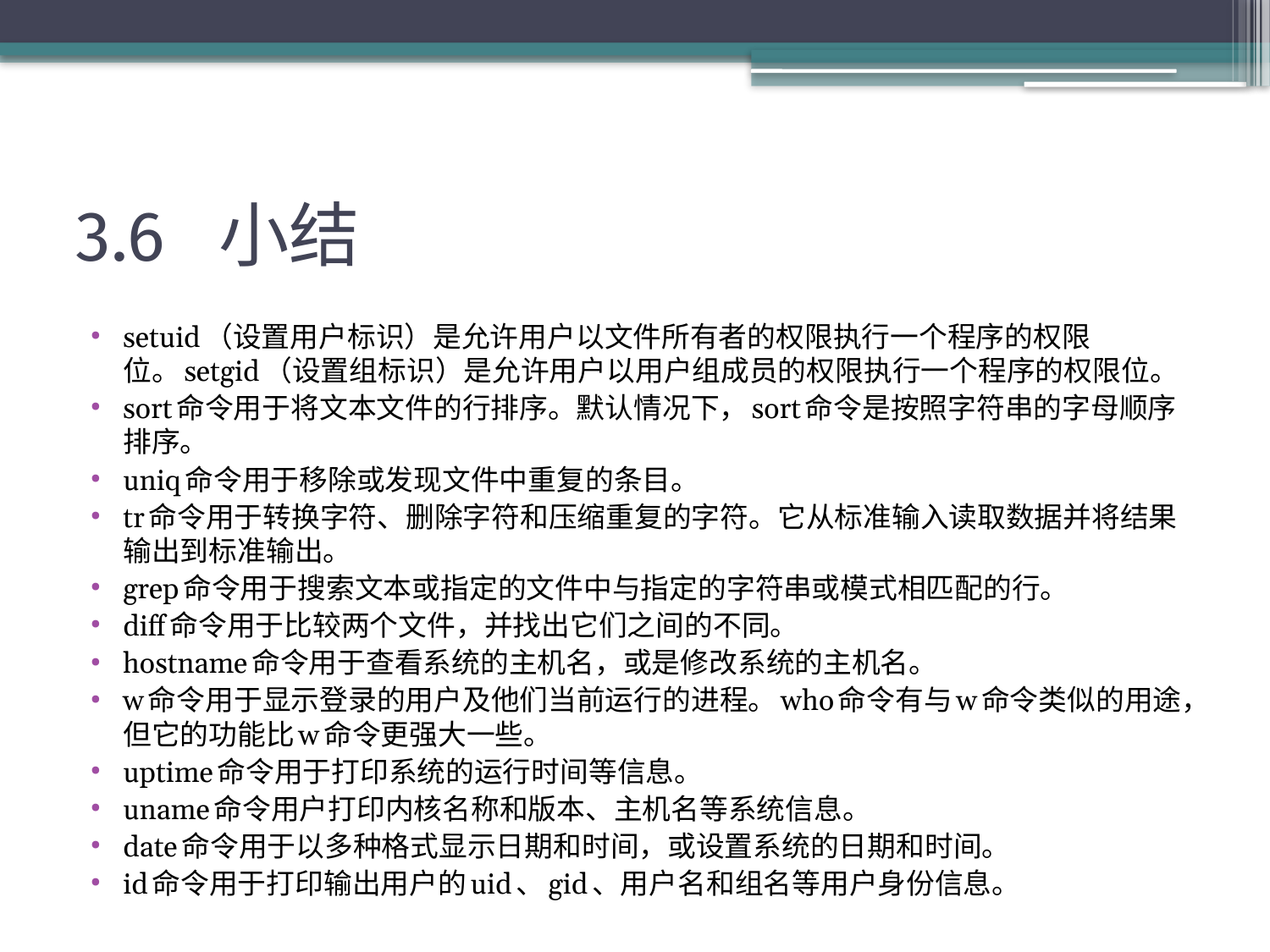

# 3.6  小结
setuid（设置用户标识）是允许用户以文件所有者的权限执行一个程序的权限位。setgid（设置组标识）是允许用户以用户组成员的权限执行一个程序的权限位。
sort命令用于将文本文件的行排序。默认情况下，sort命令是按照字符串的字母顺序排序。
uniq命令用于移除或发现文件中重复的条目。
tr命令用于转换字符、删除字符和压缩重复的字符。它从标准输入读取数据并将结果输出到标准输出。
grep命令用于搜索文本或指定的文件中与指定的字符串或模式相匹配的行。
diff命令用于比较两个文件，并找出它们之间的不同。
hostname命令用于查看系统的主机名，或是修改系统的主机名。
w命令用于显示登录的用户及他们当前运行的进程。who命令有与w命令类似的用途，但它的功能比w命令更强大一些。
uptime命令用于打印系统的运行时间等信息。
uname命令用户打印内核名称和版本、主机名等系统信息。
date命令用于以多种格式显示日期和时间，或设置系统的日期和时间。
id命令用于打印输出用户的uid、gid、用户名和组名等用户身份信息。